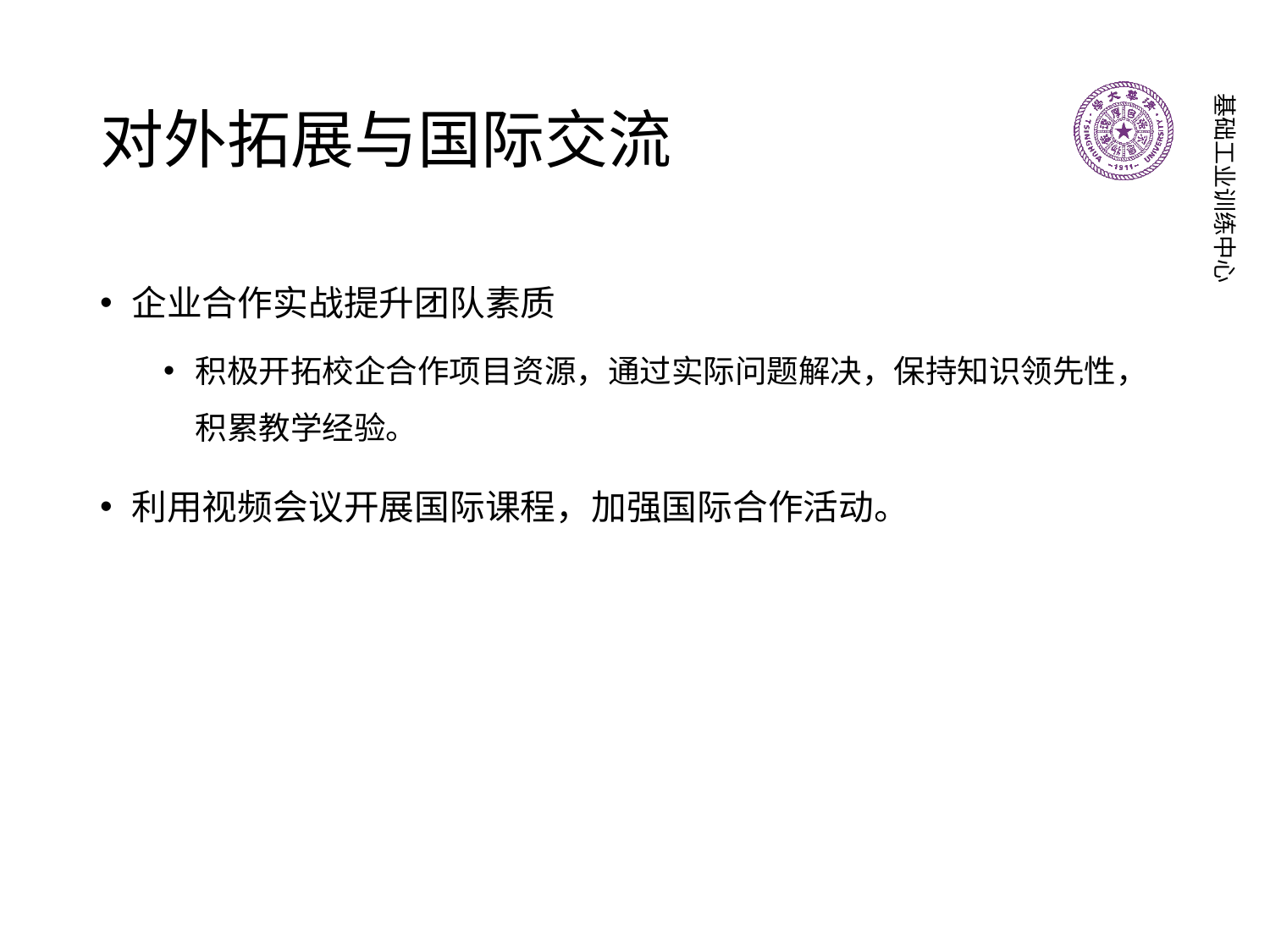

# 对外拓展与国际交流
企业合作实战提升团队素质
积极开拓校企合作项目资源，通过实际问题解决，保持知识领先性，积累教学经验。
利用视频会议开展国际课程，加强国际合作活动。